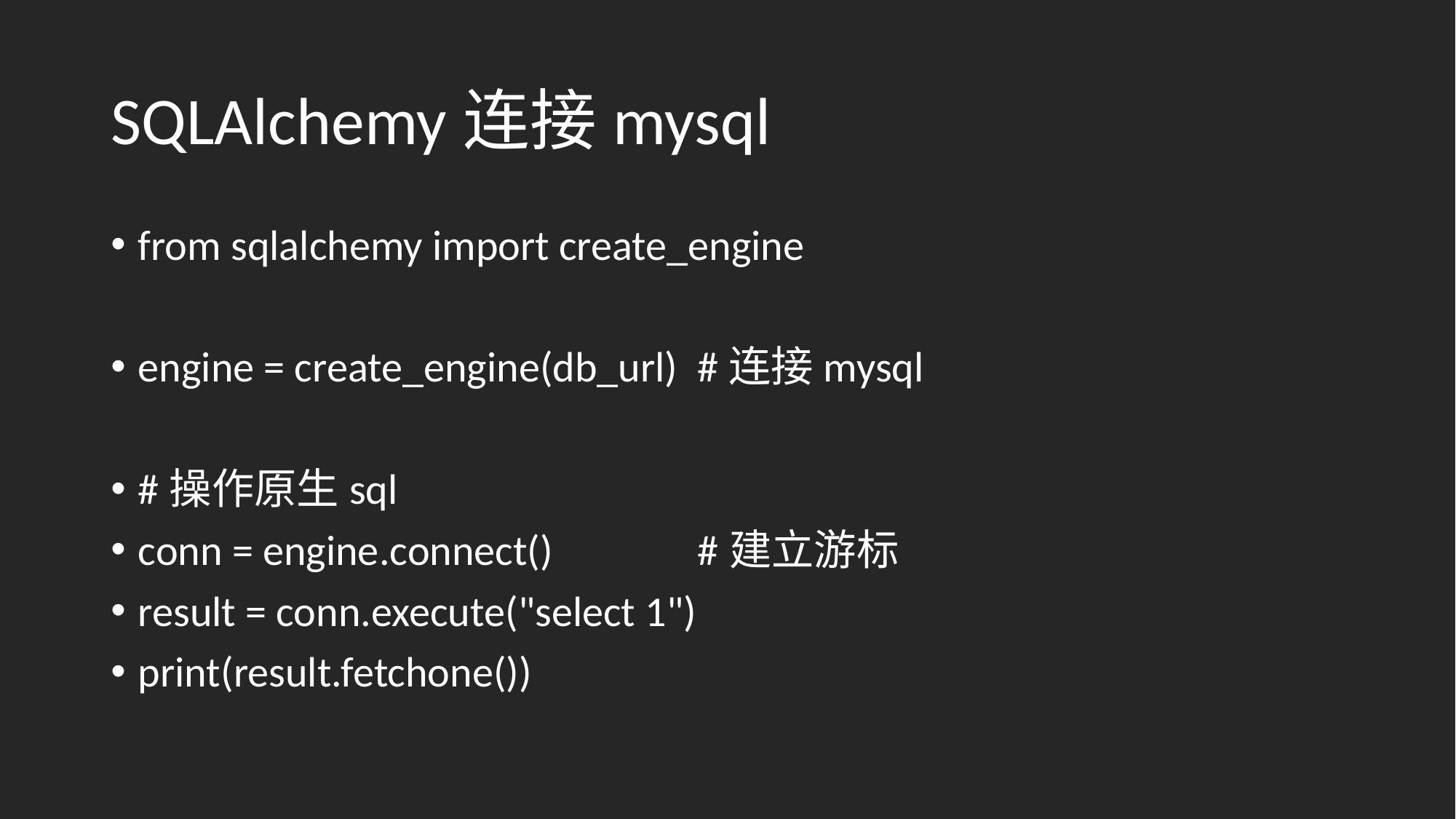

# SQLAlchemy连接mysql
from sqlalchemy import create_engine

engine = create_engine(db_url)  #连接mysql

#操作原生sql
conn = engine.connect()               #建立游标
result = conn.execute("select 1")
print(result.fetchone())